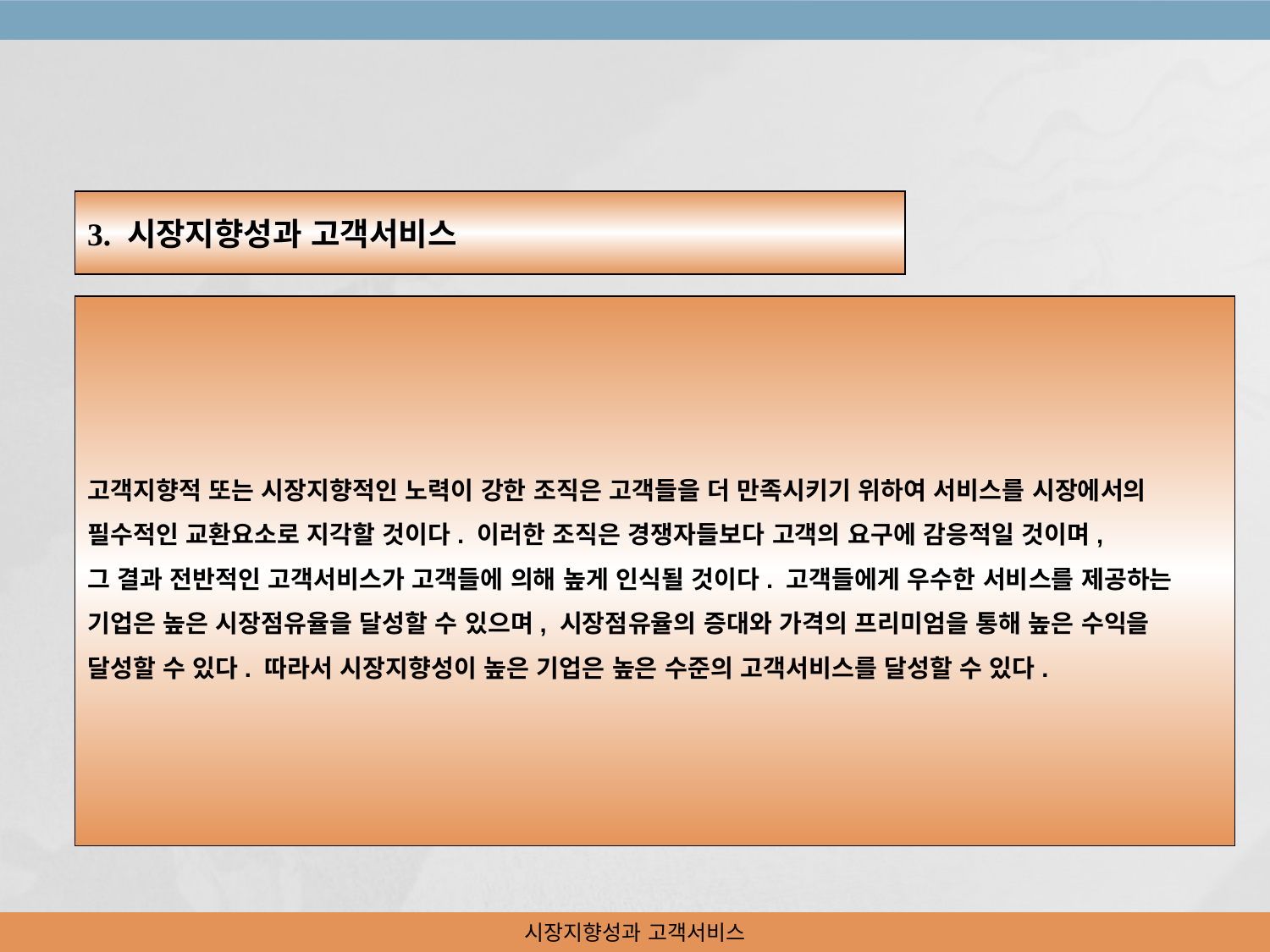

3. 시장지향성과 고객서비스
고객지향적 또는 시장지향적인 노력이 강한 조직은 고객들을 더 만족시키기 위하여 서비스를 시장에서의
필수적인 교환요소로 지각할 것이다. 이러한 조직은 경쟁자들보다 고객의 요구에 감응적일 것이며,
그 결과 전반적인 고객서비스가 고객들에 의해 높게 인식될 것이다. 고객들에게 우수한 서비스를 제공하는
기업은 높은 시장점유율을 달성할 수 있으며, 시장점유율의 증대와 가격의 프리미엄을 통해 높은 수익을
달성할 수 있다. 따라서 시장지향성이 높은 기업은 높은 수준의 고객서비스를 달성할 수 있다.
시장지향성과 고객서비스